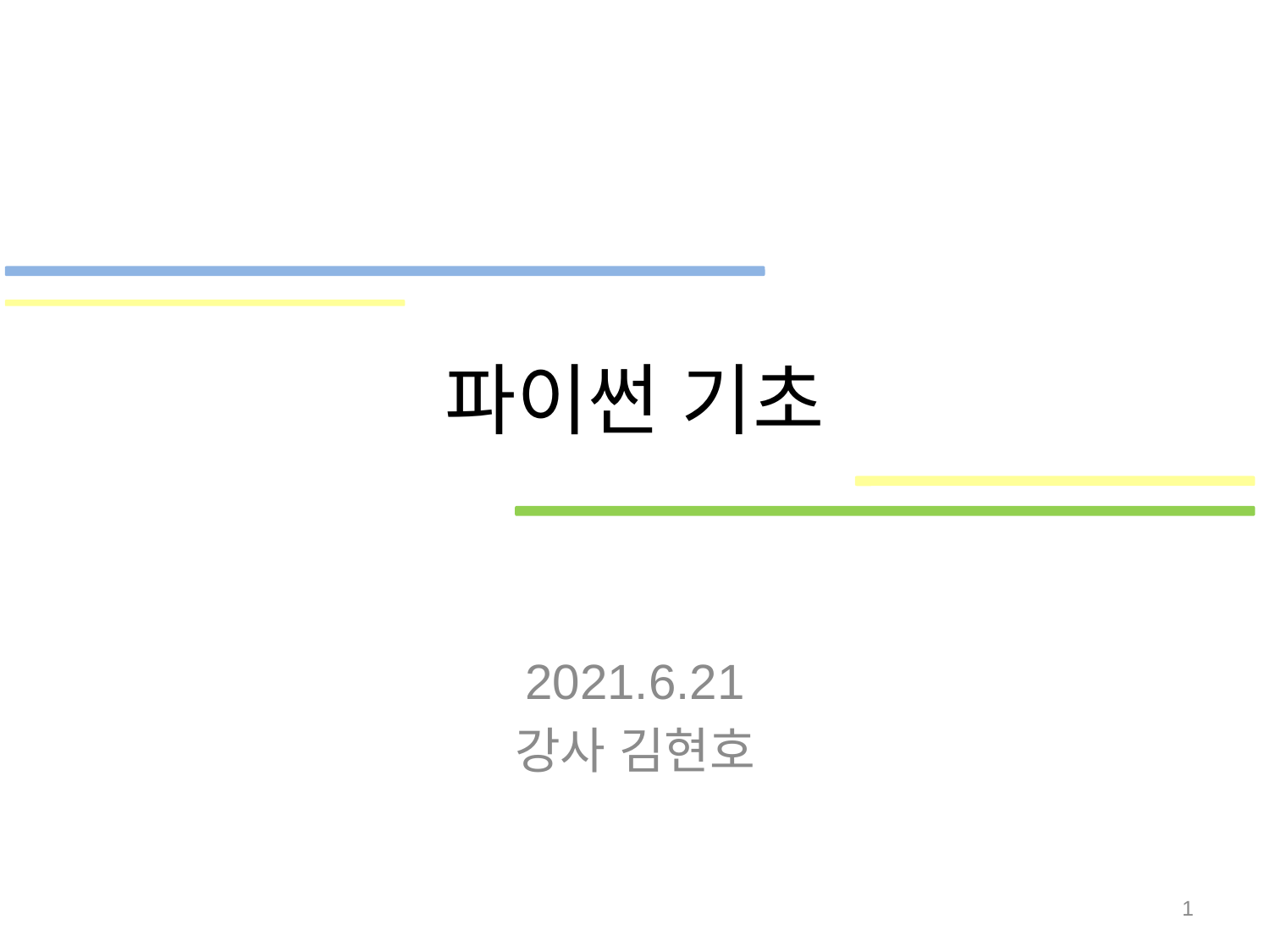

# 파이썬 기초

2021.6.21
강사 김현호
1